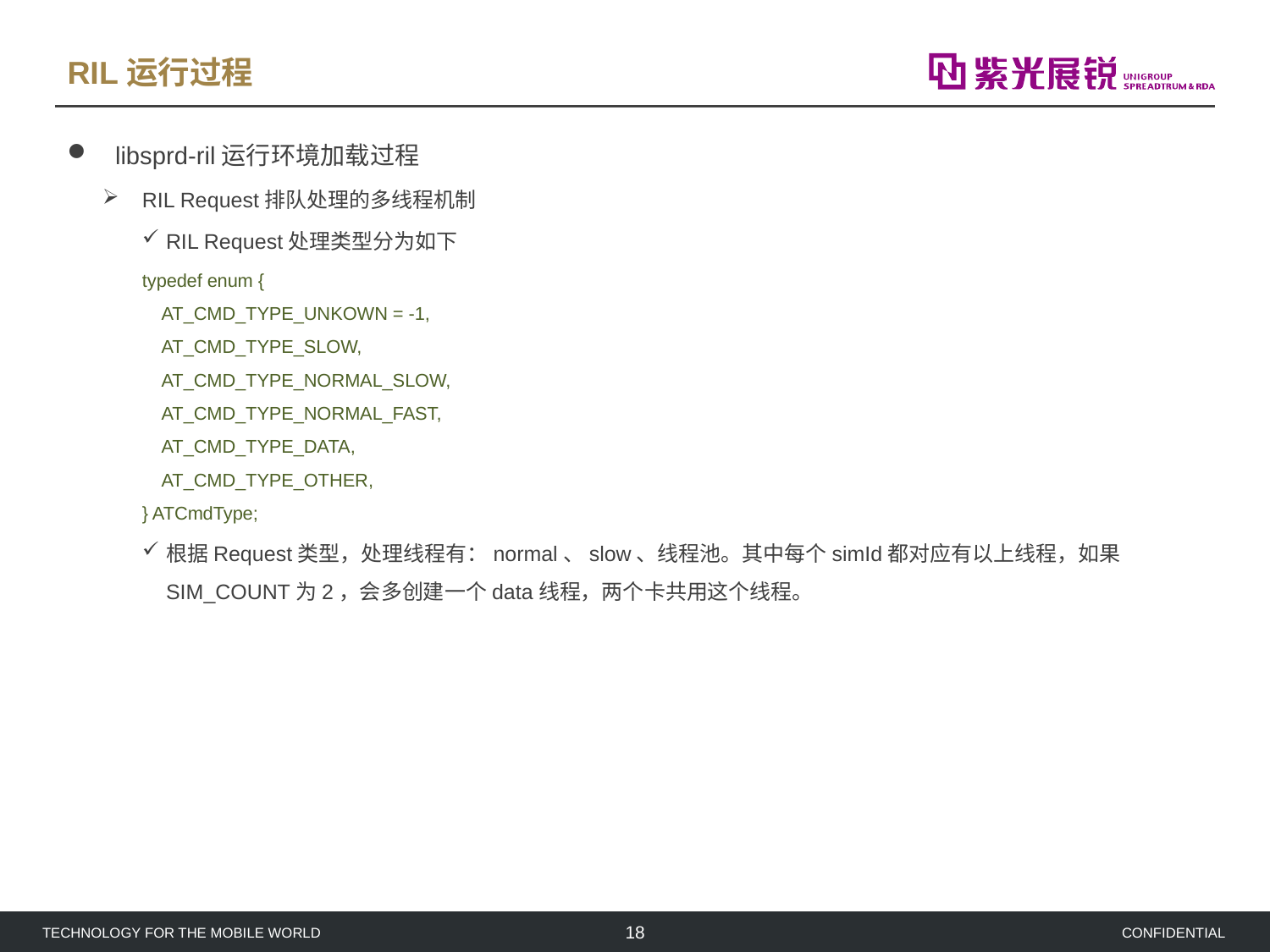

# RIL运行过程
libsprd-ril运行环境加载过程
RIL Request排队处理的多线程机制
RIL Request处理类型分为如下
typedef enum {
    AT_CMD_TYPE_UNKOWN = -1,
    AT_CMD_TYPE_SLOW,
    AT_CMD_TYPE_NORMAL_SLOW,
    AT_CMD_TYPE_NORMAL_FAST,
    AT_CMD_TYPE_DATA,
    AT_CMD_TYPE_OTHER,
} ATCmdType;
根据Request类型，处理线程有：normal、slow、线程池。其中每个simId都对应有以上线程，如果SIM_COUNT为2，会多创建一个data线程，两个卡共用这个线程。